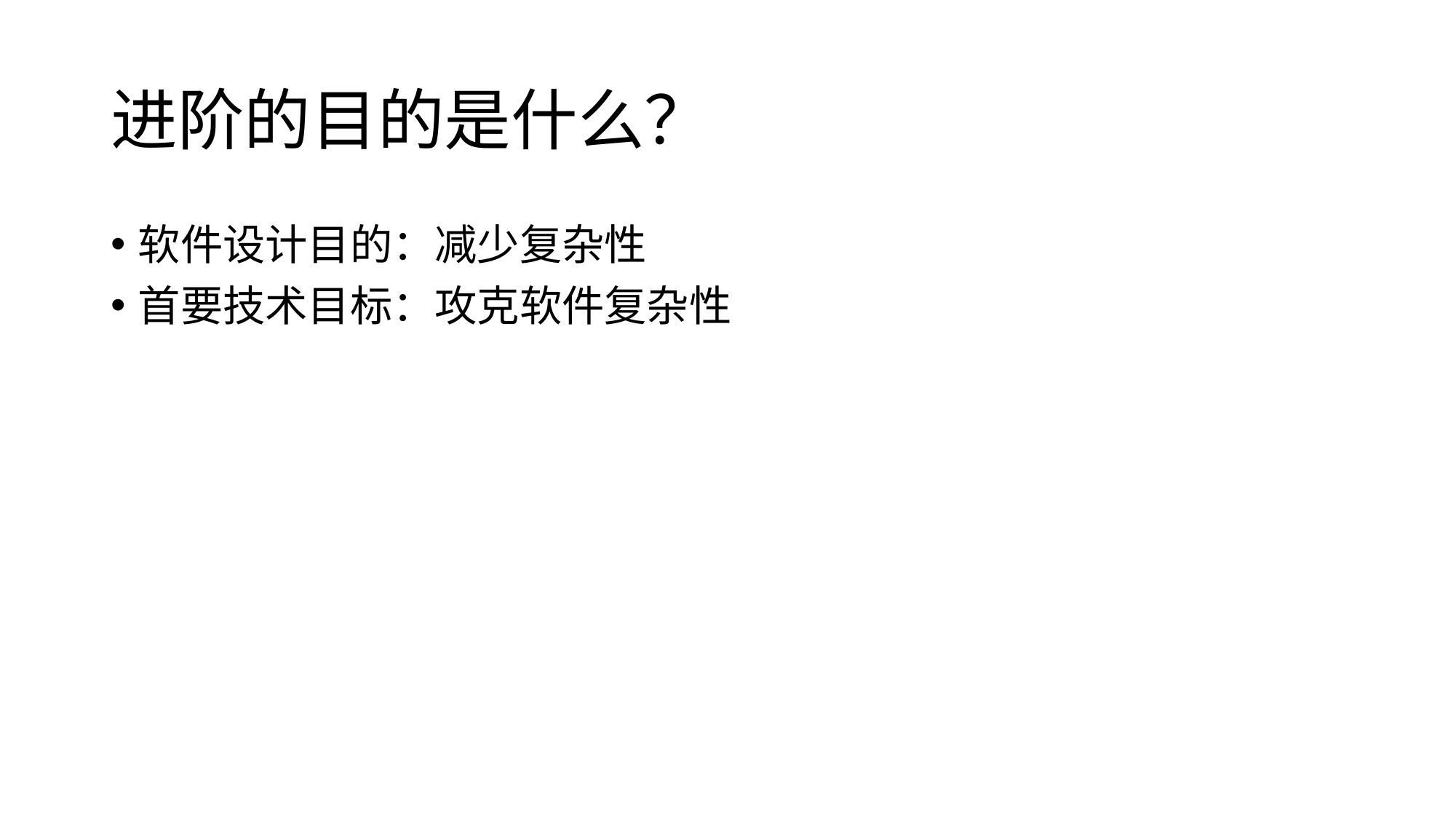

# 进阶的目的是什么？
软件设计目的：减少复杂性
首要技术目标：攻克软件复杂性